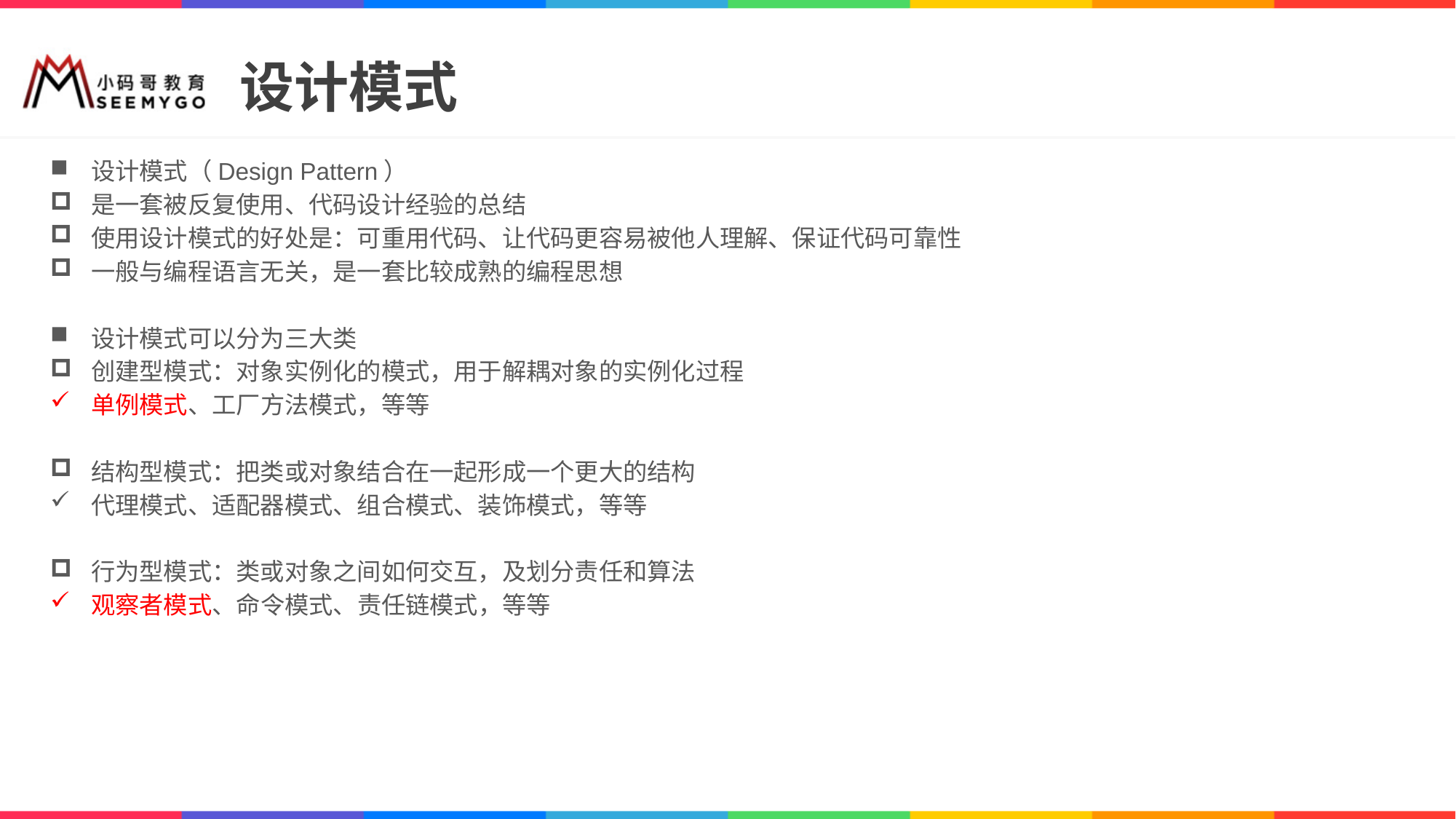

# 设计模式
设计模式（Design Pattern）
是一套被反复使用、代码设计经验的总结
使用设计模式的好处是：可重用代码、让代码更容易被他人理解、保证代码可靠性
一般与编程语言无关，是一套比较成熟的编程思想

设计模式可以分为三大类
创建型模式：对象实例化的模式，用于解耦对象的实例化过程
单例模式、工厂方法模式，等等

结构型模式：把类或对象结合在一起形成一个更大的结构
代理模式、适配器模式、组合模式、装饰模式，等等

行为型模式：类或对象之间如何交互，及划分责任和算法
观察者模式、命令模式、责任链模式，等等